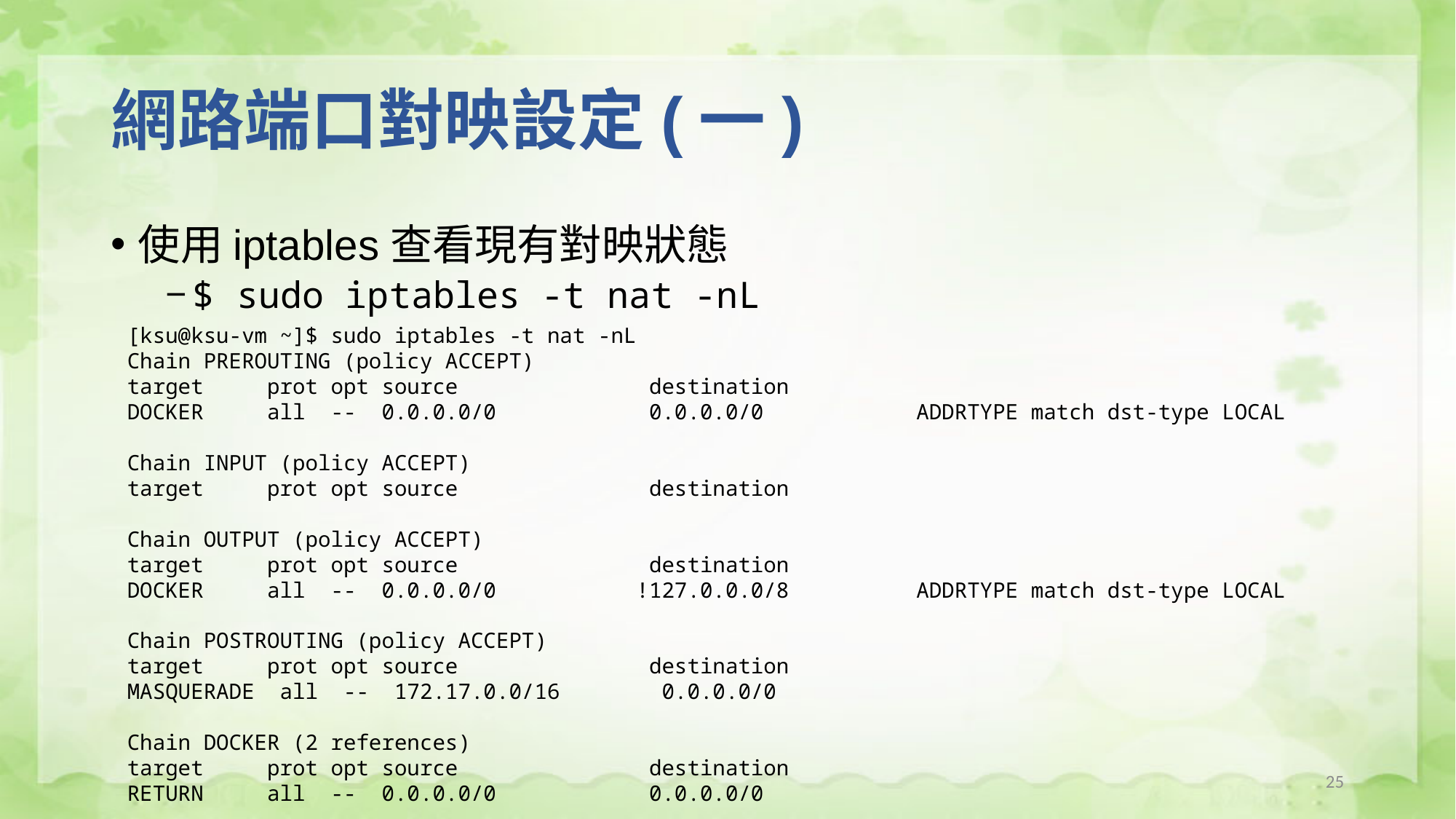

# 網路端口對映設定(一)
使用iptables查看現有對映狀態
$ sudo iptables -t nat -nL

[ksu@ksu-vm ~]$ sudo iptables -t nat -nL
Chain PREROUTING (policy ACCEPT)
target     prot opt source               destination
DOCKER     all  --  0.0.0.0/0            0.0.0.0/0            ADDRTYPE match dst-type LOCAL

Chain INPUT (policy ACCEPT)
target     prot opt source               destination

Chain OUTPUT (policy ACCEPT)
target     prot opt source               destination
DOCKER     all  --  0.0.0.0/0           !127.0.0.0/8          ADDRTYPE match dst-type LOCAL

Chain POSTROUTING (policy ACCEPT)
target     prot opt source               destination
MASQUERADE  all  --  172.17.0.0/16        0.0.0.0/0

Chain DOCKER (2 references)
target     prot opt source               destination
RETURN     all  --  0.0.0.0/0            0.0.0.0/0
25